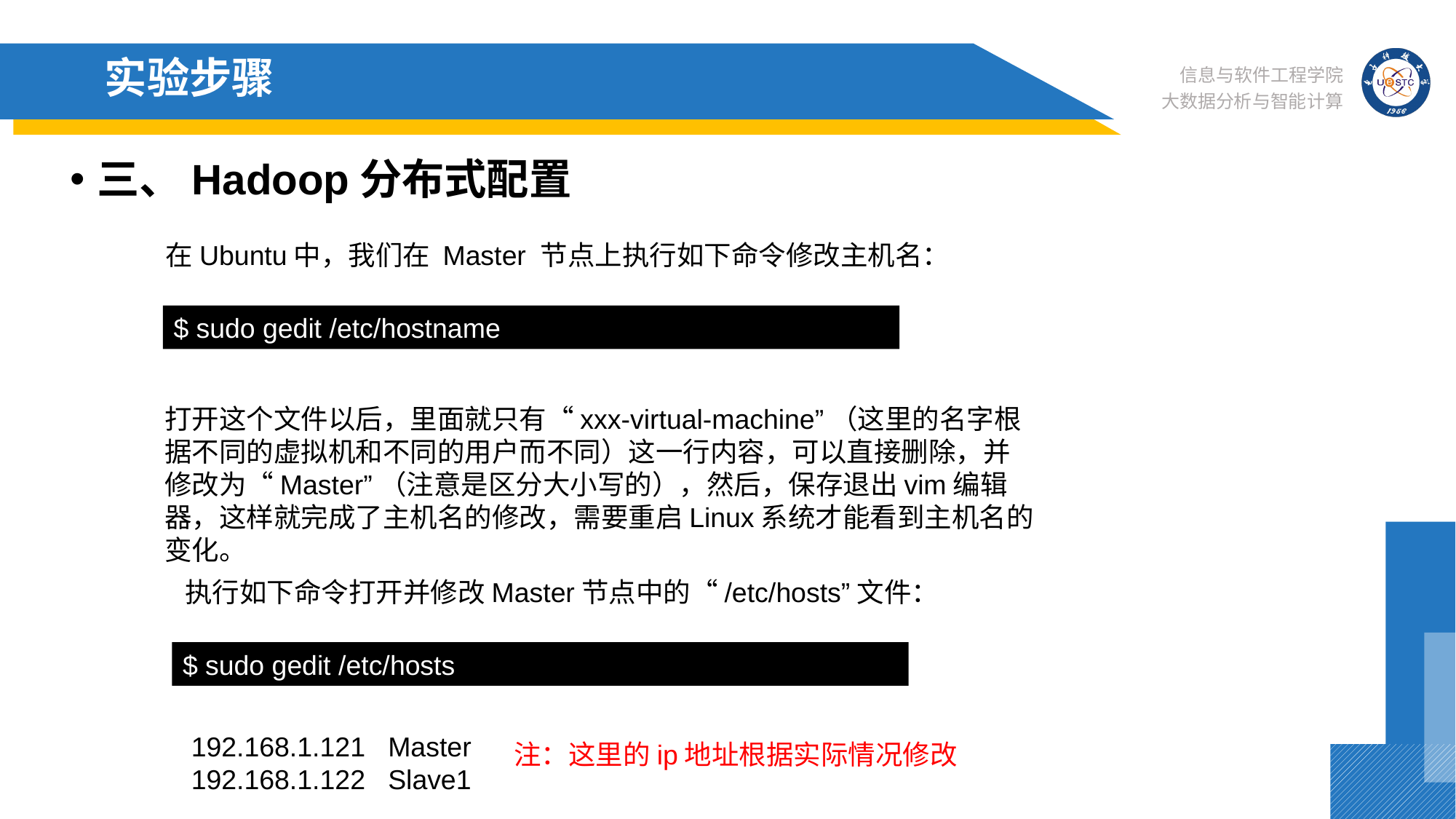

# 实验步骤
三、Hadoop分布式配置

在Ubuntu中，我们在 Master 节点上执行如下命令修改主机名：
$ sudo gedit /etc/hostname
打开这个文件以后，里面就只有“xxx-virtual-machine”（这里的名字根据不同的虚拟机和不同的用户而不同）这一行内容，可以直接删除，并修改为“Master”（注意是区分大小写的），然后，保存退出vim编辑器，这样就完成了主机名的修改，需要重启Linux系统才能看到主机名的变化。
执行如下命令打开并修改Master节点中的“/etc/hosts”文件：
$ sudo gedit /etc/hosts
192.168.1.121   Master
192.168.1.122   Slave1
注：这里的ip地址根据实际情况修改